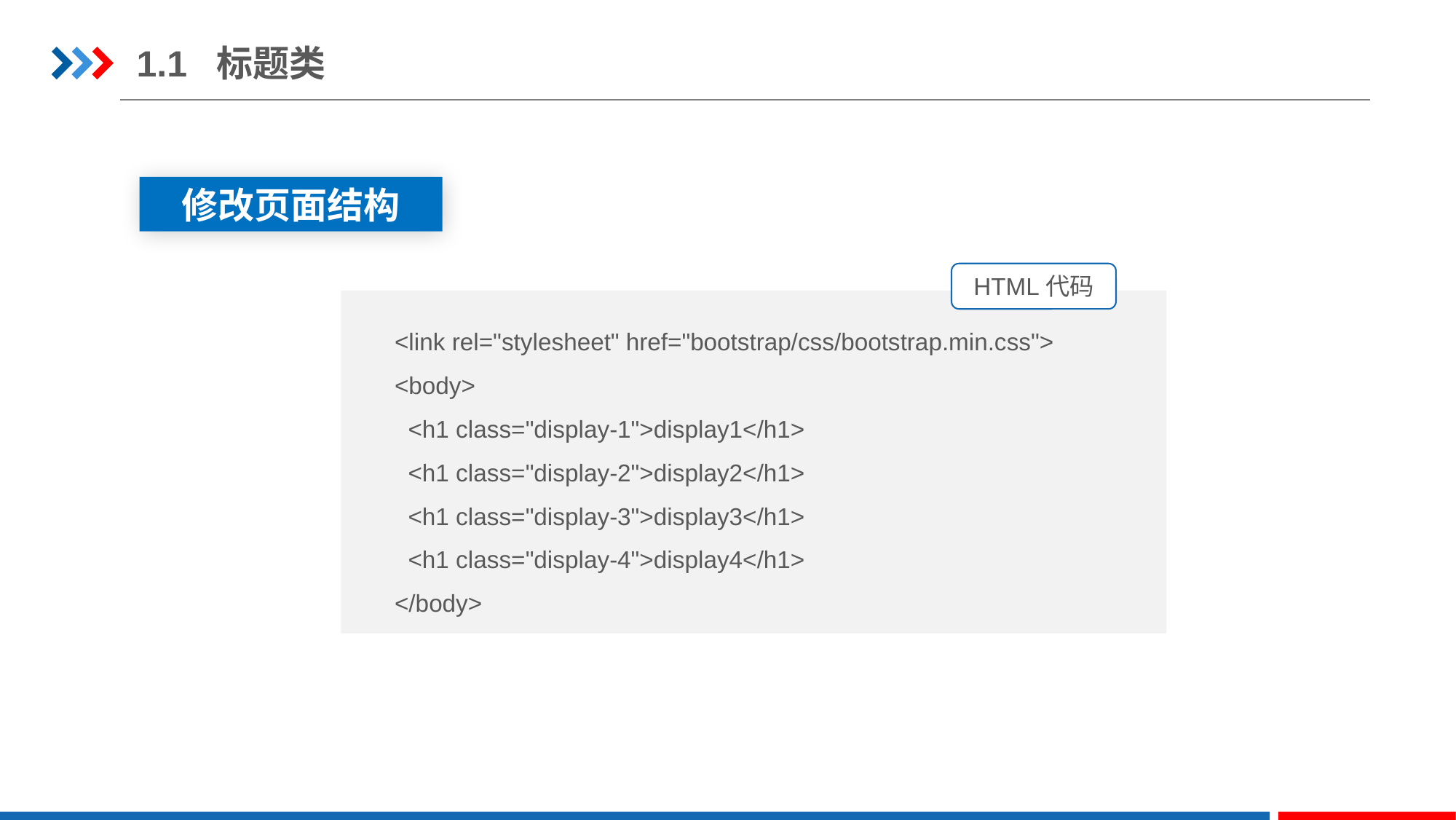

1.1  标题类
修改页面结构
HTML代码

<link rel="stylesheet" href="bootstrap/css/bootstrap.min.css">
<body>
  <h1 class="display-1">display1</h1>
  <h1 class="display-2">display2</h1>
  <h1 class="display-3">display3</h1>
  <h1 class="display-4">display4</h1>
</body>